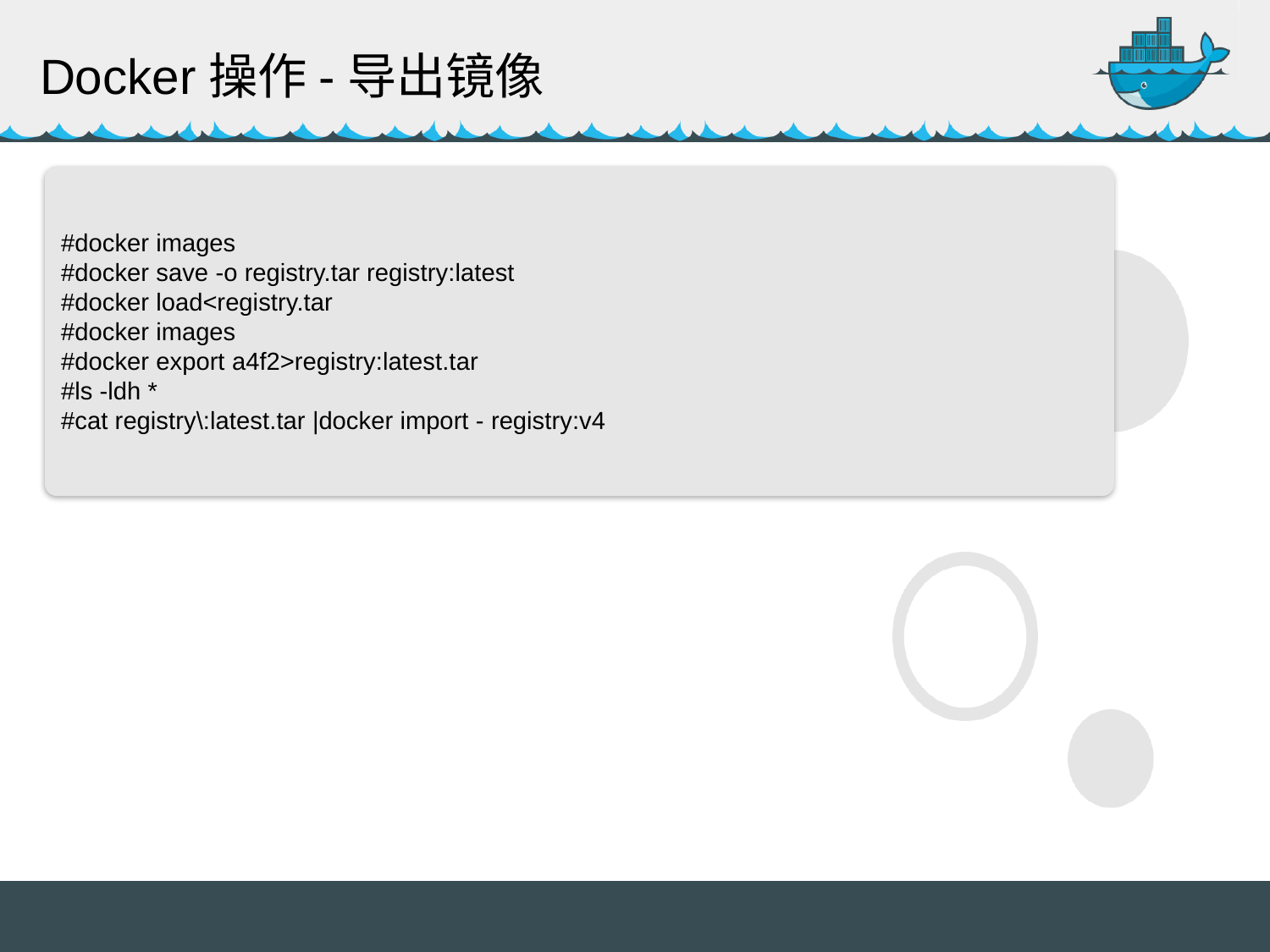

Docker操作-导出镜像
#docker images
#docker save -o registry.tar registry:latest
#docker load<registry.tar
#docker images
#docker export a4f2>registry:latest.tar
#ls -ldh *
#cat registry\:latest.tar |docker import - registry:v4